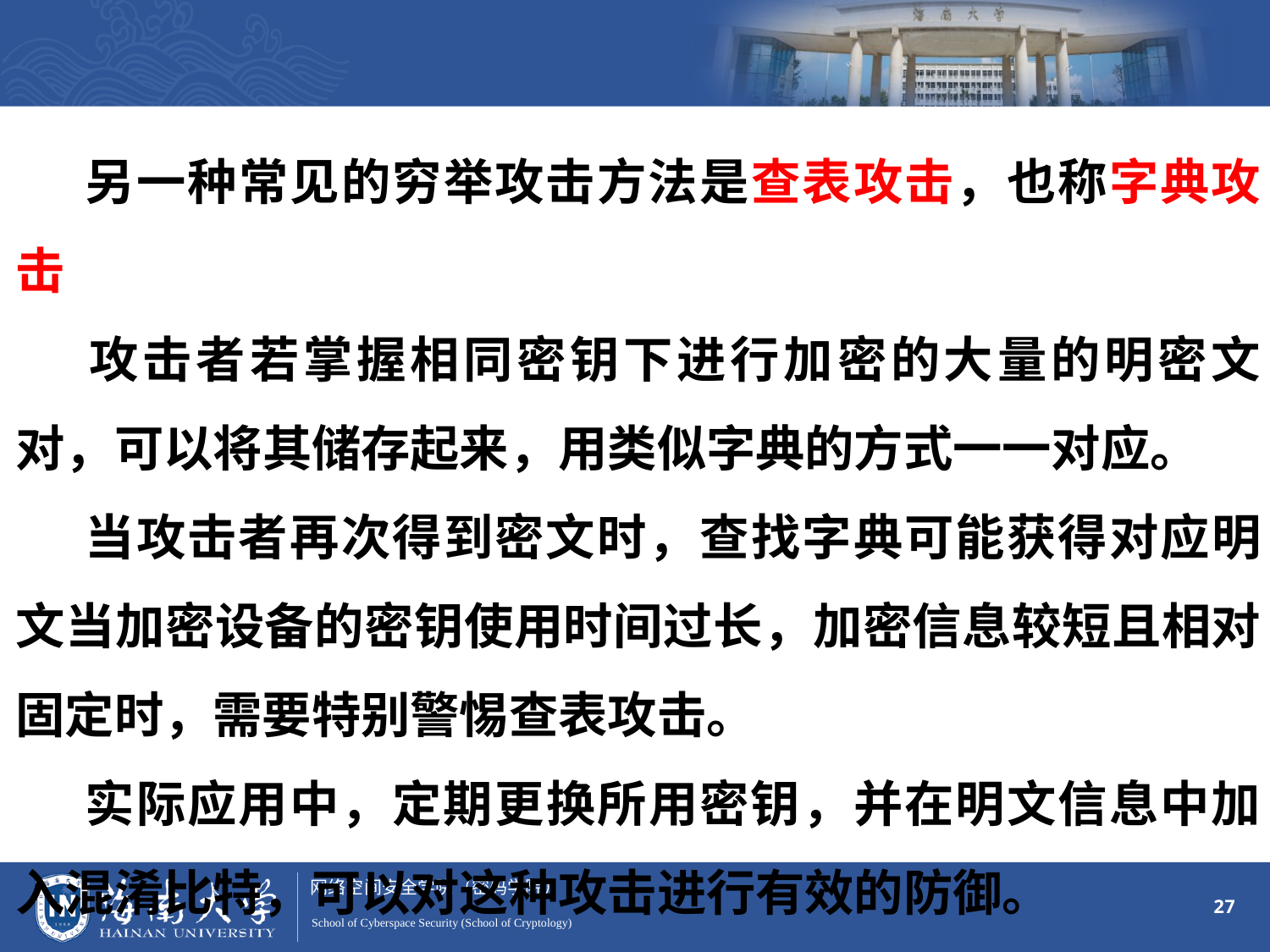

另一种常见的穷举攻击方法是查表攻击，也称字典攻击
 攻击者若掌握相同密钥下进行加密的大量的明密文对，可以将其储存起来，用类似字典的方式一一对应。
 当攻击者再次得到密文时，查找字典可能获得对应明文当加密设备的密钥使用时间过长，加密信息较短且相对固定时，需要特别警惕查表攻击。
 实际应用中，定期更换所用密钥，并在明文信息中加入混淆比特，可以对这种攻击进行有效的防御。
27